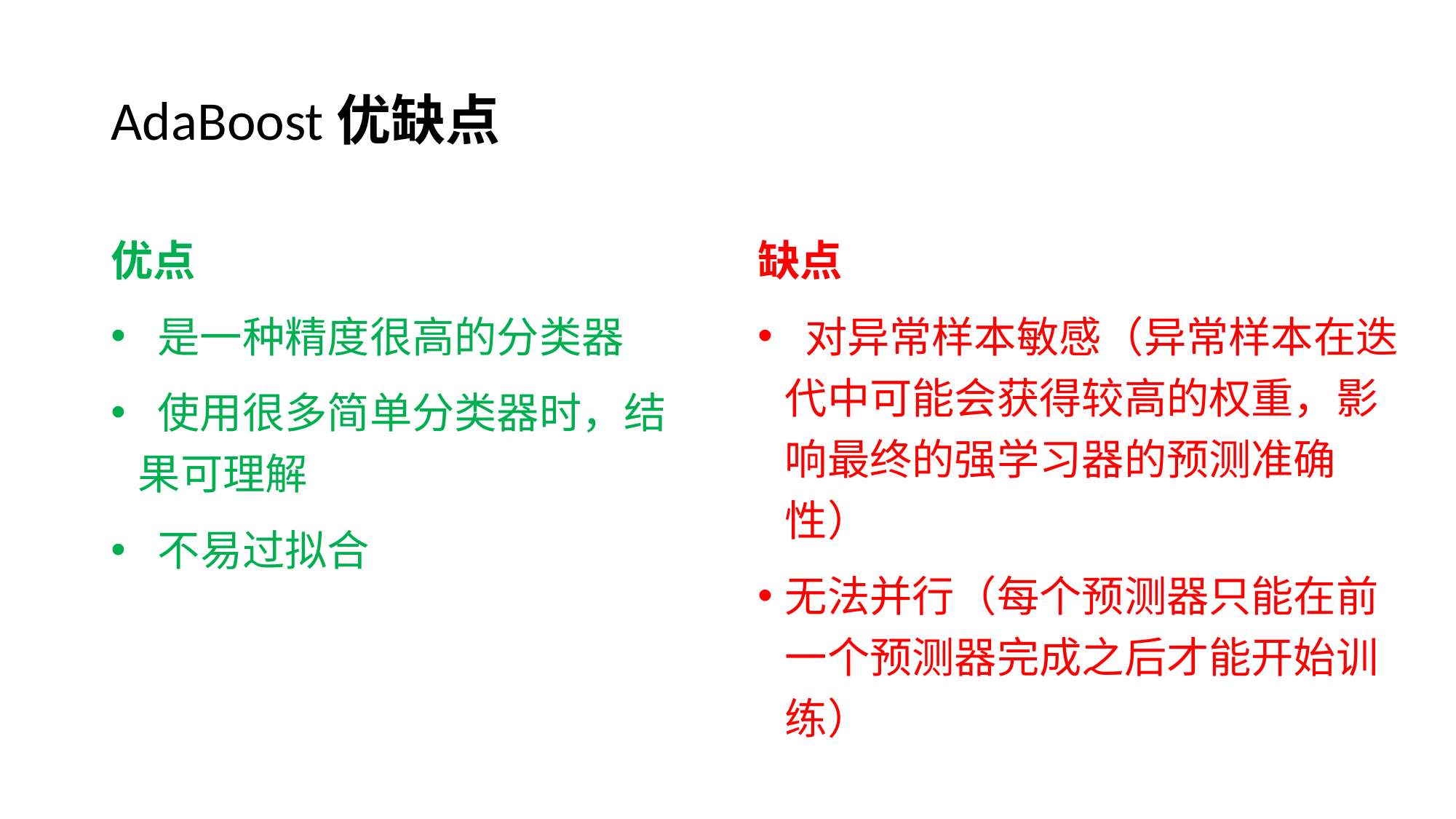

# AdaBoost优缺点
优点
 是一种精度很高的分类器
 使用很多简单分类器时，结果可理解
 不易过拟合

缺点
 对异常样本敏感（异常样本在迭代中可能会获得较高的权重，影响最终的强学习器的预测准确性）
无法并行（每个预测器只能在前一个预测器完成之后才能开始训练）